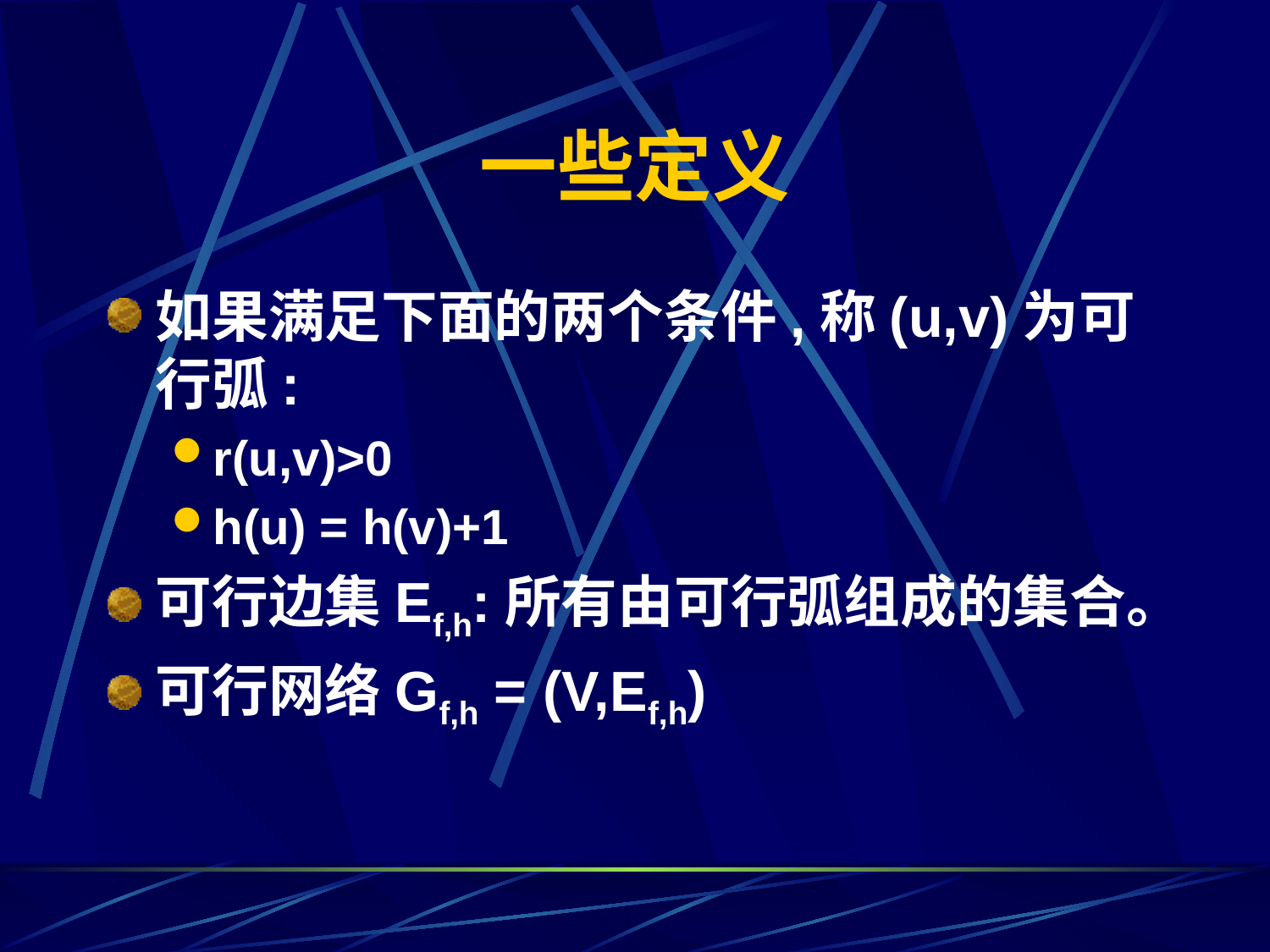

# 一些定义
如果满足下面的两个条件,称(u,v)为可行弧:
r(u,v)>0
h(u) = h(v)+1
可行边集Ef,h:所有由可行弧组成的集合。
可行网络Gf,h = (V,Ef,h)